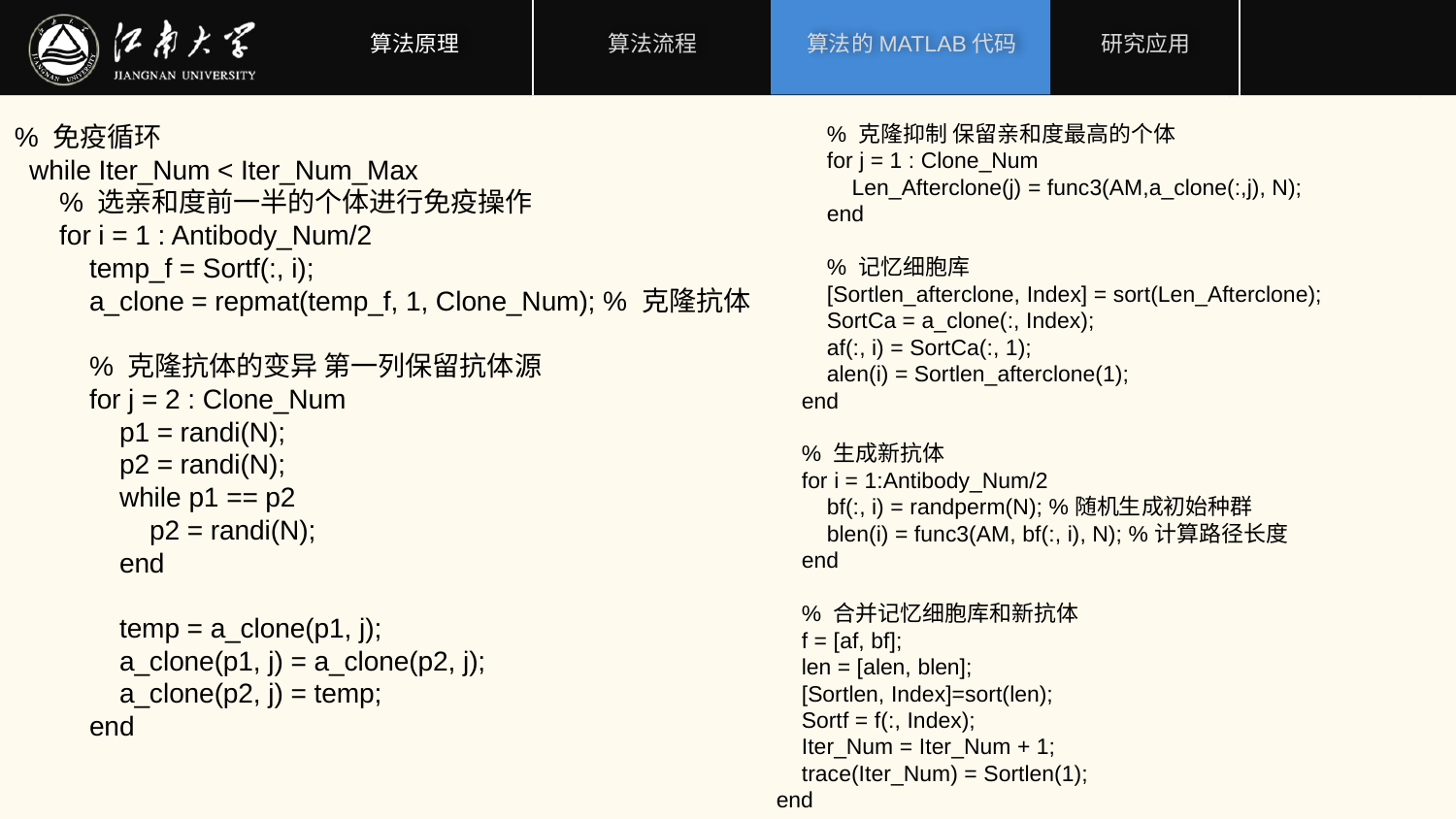

% 免疫循环
  while Iter_Num < Iter_Num_Max
      % 选亲和度前一半的个体进行免疫操作
      for i = 1 : Antibody_Num/2
          temp_f = Sortf(:, i);
          a_clone = repmat(temp_f, 1, Clone_Num); % 克隆抗体

          % 克隆抗体的变异 第一列保留抗体源
          for j = 2 : Clone_Num
              p1 = randi(N);
              p2 = randi(N);
              while p1 == p2
                  p2 = randi(N);
              end

              temp = a_clone(p1, j);
              a_clone(p1, j) = a_clone(p2, j);
              a_clone(p2, j) = temp;
          end

          % 克隆抑制 保留亲和度最高的个体
          for j = 1 : Clone_Num
              Len_Afterclone(j) = func3(AM,a_clone(:,j), N);
          end

          % 记忆细胞库
          [Sortlen_afterclone, Index] = sort(Len_Afterclone);
          SortCa = a_clone(:, Index);
          af(:, i) = SortCa(:, 1);
          alen(i) = Sortlen_afterclone(1);
      end

      % 生成新抗体
      for i = 1:Antibody_Num/2
          bf(:, i) = randperm(N); %随机生成初始种群
          blen(i) = func3(AM, bf(:, i), N); %计算路径长度
      end

      % 合并记忆细胞库和新抗体
      f = [af, bf];
      len = [alen, blen];
      [Sortlen, Index]=sort(len);
      Sortf = f(:, Index);
      Iter_Num = Iter_Num + 1;
      trace(Iter_Num) = Sortlen(1);
  end